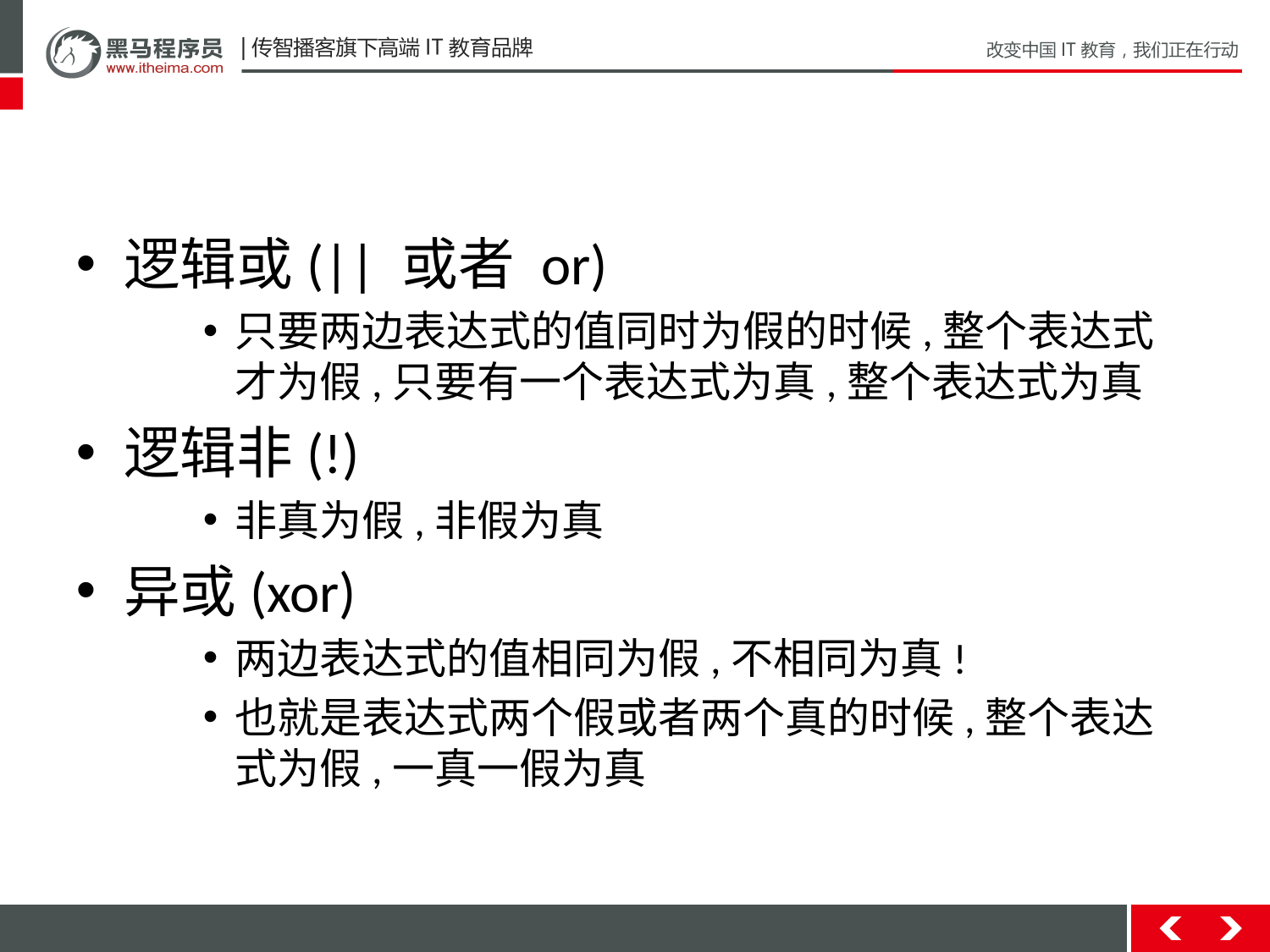

#
逻辑或(|| 或者 or)
只要两边表达式的值同时为假的时候,整个表达式才为假,只要有一个表达式为真,整个表达式为真
逻辑非(!)
非真为假,非假为真
异或(xor)
两边表达式的值相同为假,不相同为真!
也就是表达式两个假或者两个真的时候,整个表达式为假,一真一假为真